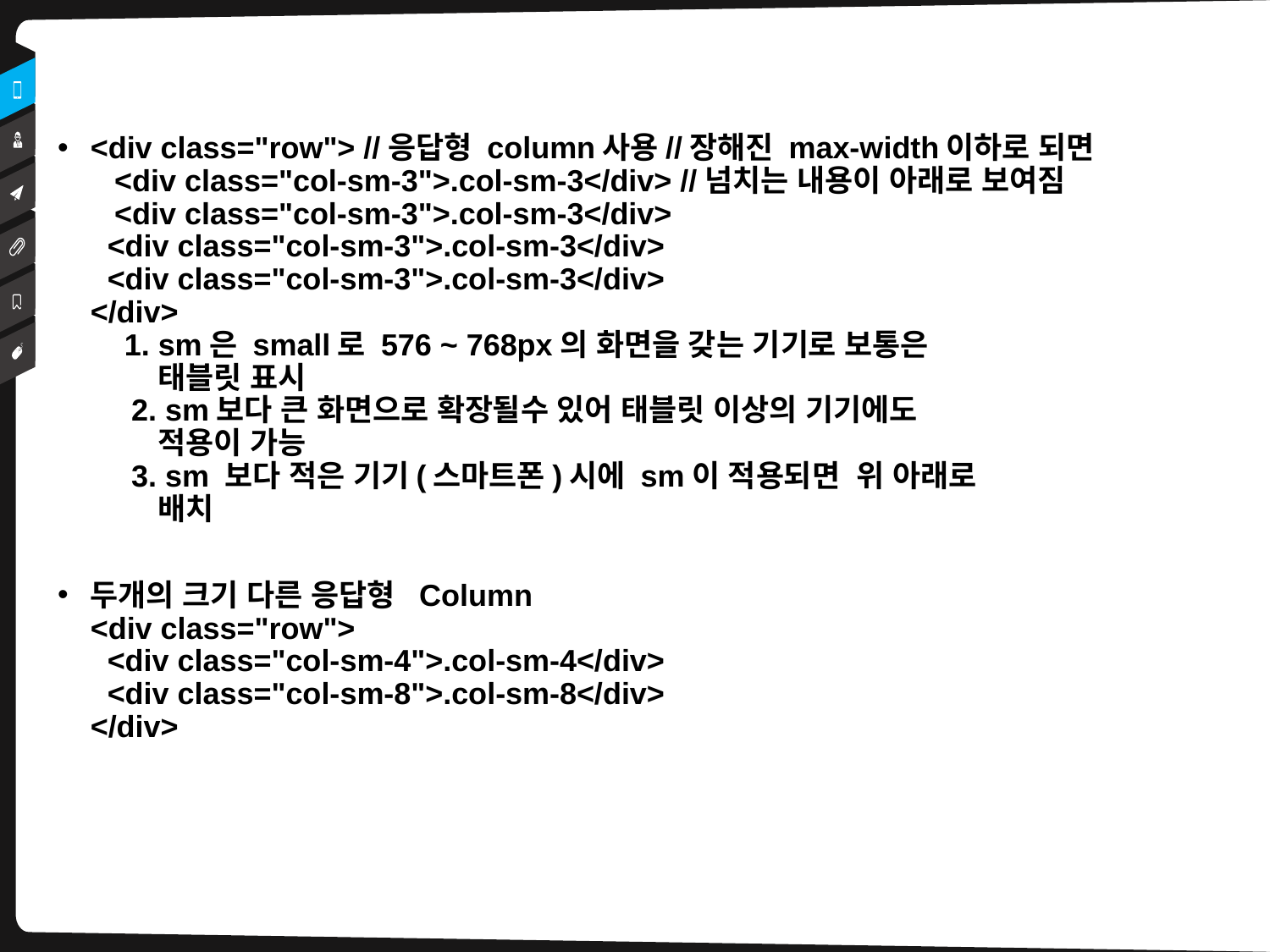

<div class="row"> //응답형 column사용//장해진 max-width이하로 되면
  <div class="col-sm-3">.col-sm-3</div> //넘치는 내용이 아래로 보여짐
  <div class="col-sm-3">.col-sm-3</div>
  <div class="col-sm-3">.col-sm-3</div>
  <div class="col-sm-3">.col-sm-3</div>
</div>
    1. sm은 small로 576 ~ 768px의 화면을 갖는 기기로 보통은
        태블릿 표시
    2. sm보다 큰 화면으로 확장될수 있어 태블릿 이상의 기기에도
        적용이 가능
    3. sm 보다 적은 기기(스마트폰)시에 sm이 적용되면  위 아래로
        배치
두개의 크기 다른 응답형  Column
<div class="row">
  <div class="col-sm-4">.col-sm-4</div>
  <div class="col-sm-8">.col-sm-8</div>
</div>